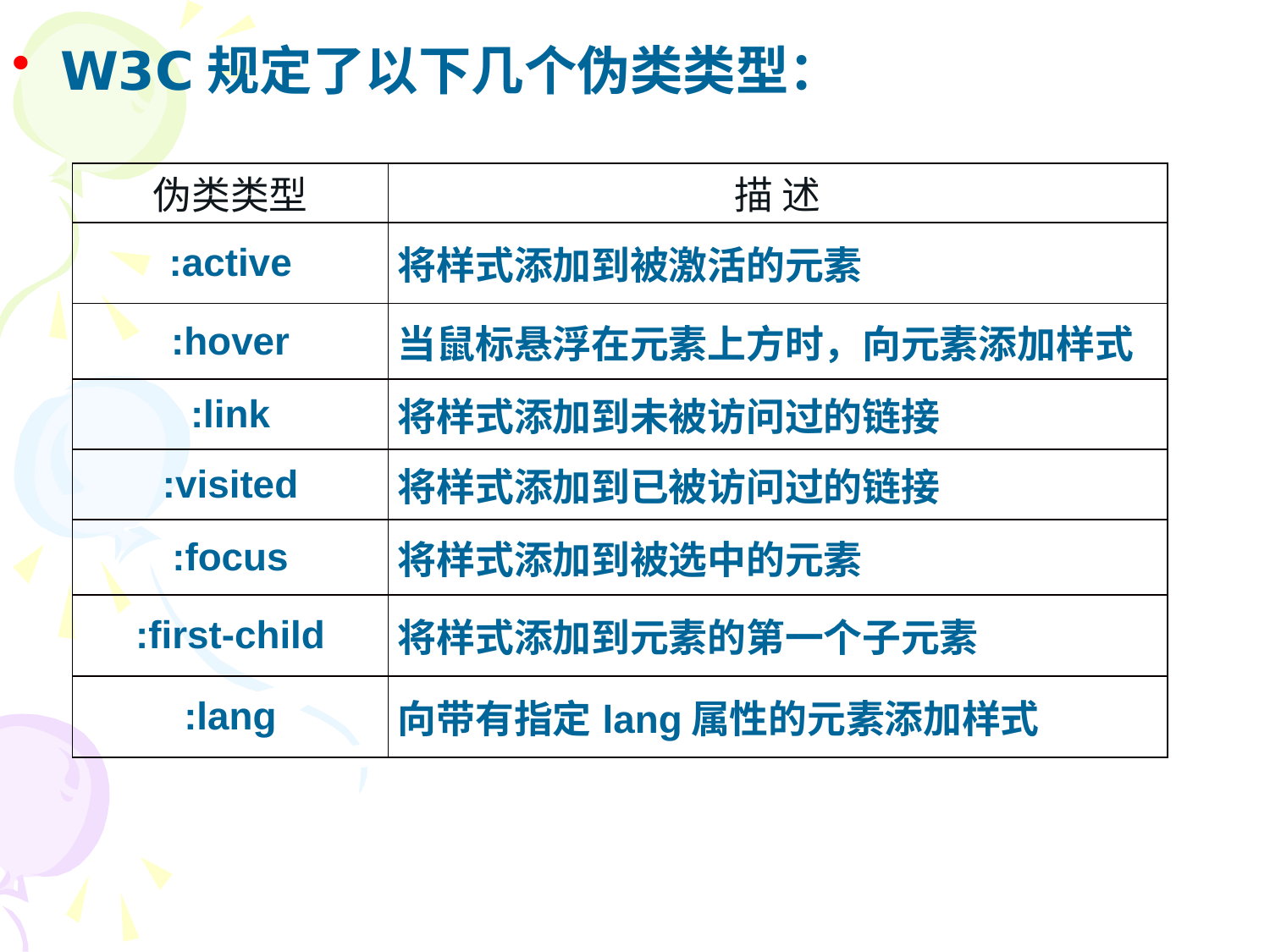

W3C规定了以下几个伪类类型：

| 伪类类型 | 描 述 |
| --- | --- |
| :active | 将样式添加到被激活的元素 |
| :hover | 当鼠标悬浮在元素上方时，向元素添加样式 |
| :link | 将样式添加到未被访问过的链接 |
| :visited | 将样式添加到已被访问过的链接 |
| :focus | 将样式添加到被选中的元素 |
| :first-child | 将样式添加到元素的第一个子元素 |
| :lang | 向带有指定lang属性的元素添加样式 |